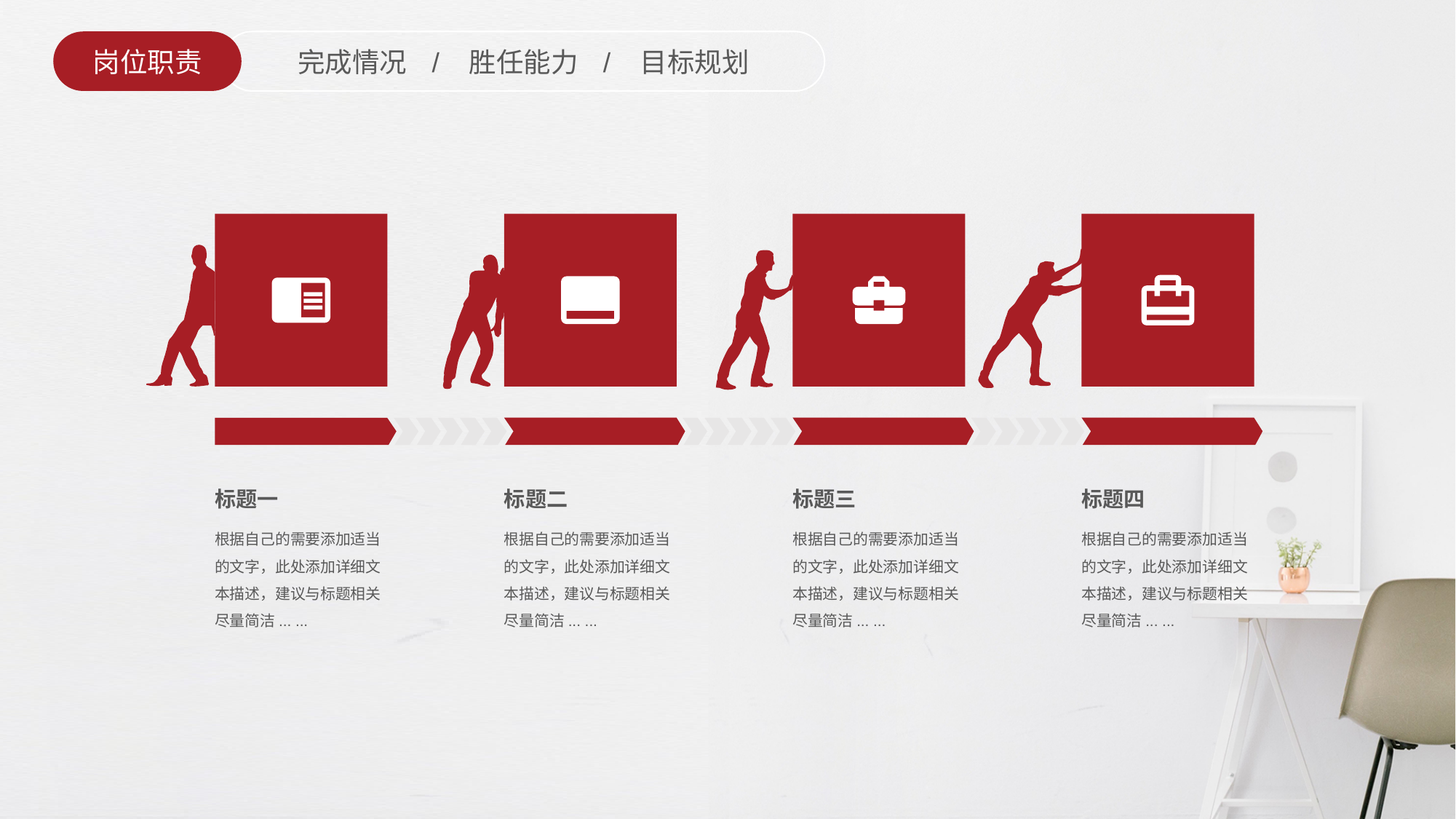

岗位职责
完成情况   /   胜任能力   /   目标规划

标题一
根据自己的需要添加适当的文字，此处添加详细文本描述，建议与标题相关尽量简洁... ...
标题二
根据自己的需要添加适当的文字，此处添加详细文本描述，建议与标题相关尽量简洁... ...
标题三
根据自己的需要添加适当的文字，此处添加详细文本描述，建议与标题相关尽量简洁... ...
标题四
根据自己的需要添加适当的文字，此处添加详细文本描述，建议与标题相关尽量简洁... ...